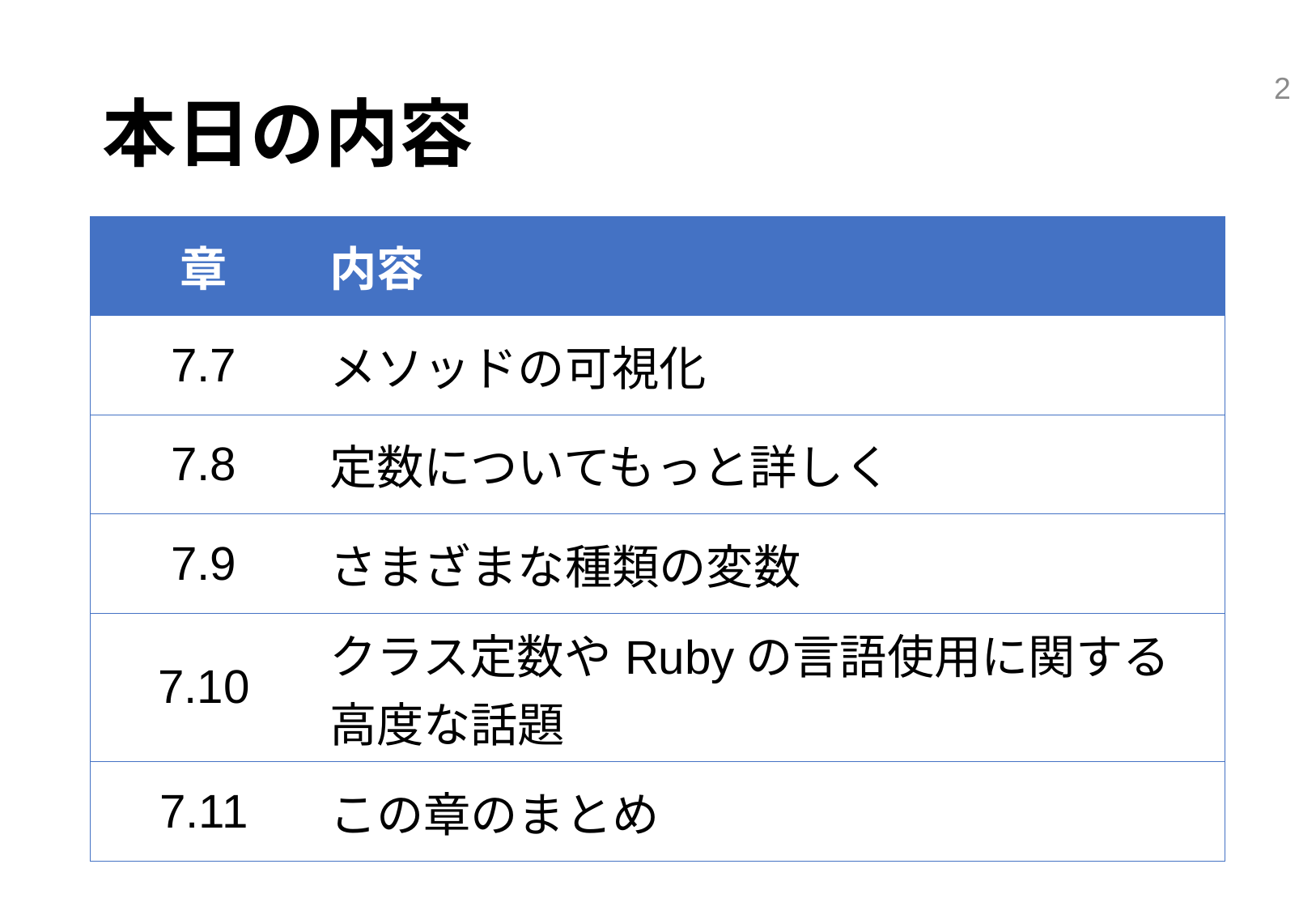

# 本日の内容
2
| 章 | 内容 |
| --- | --- |
| 7.7 | メソッドの可視化 |
| 7.8 | 定数についてもっと詳しく |
| 7.9 | さまざまな種類の変数 |
| 7.10 | クラス定数やRubyの言語使用に関する高度な話題 |
| 7.11 | この章のまとめ |